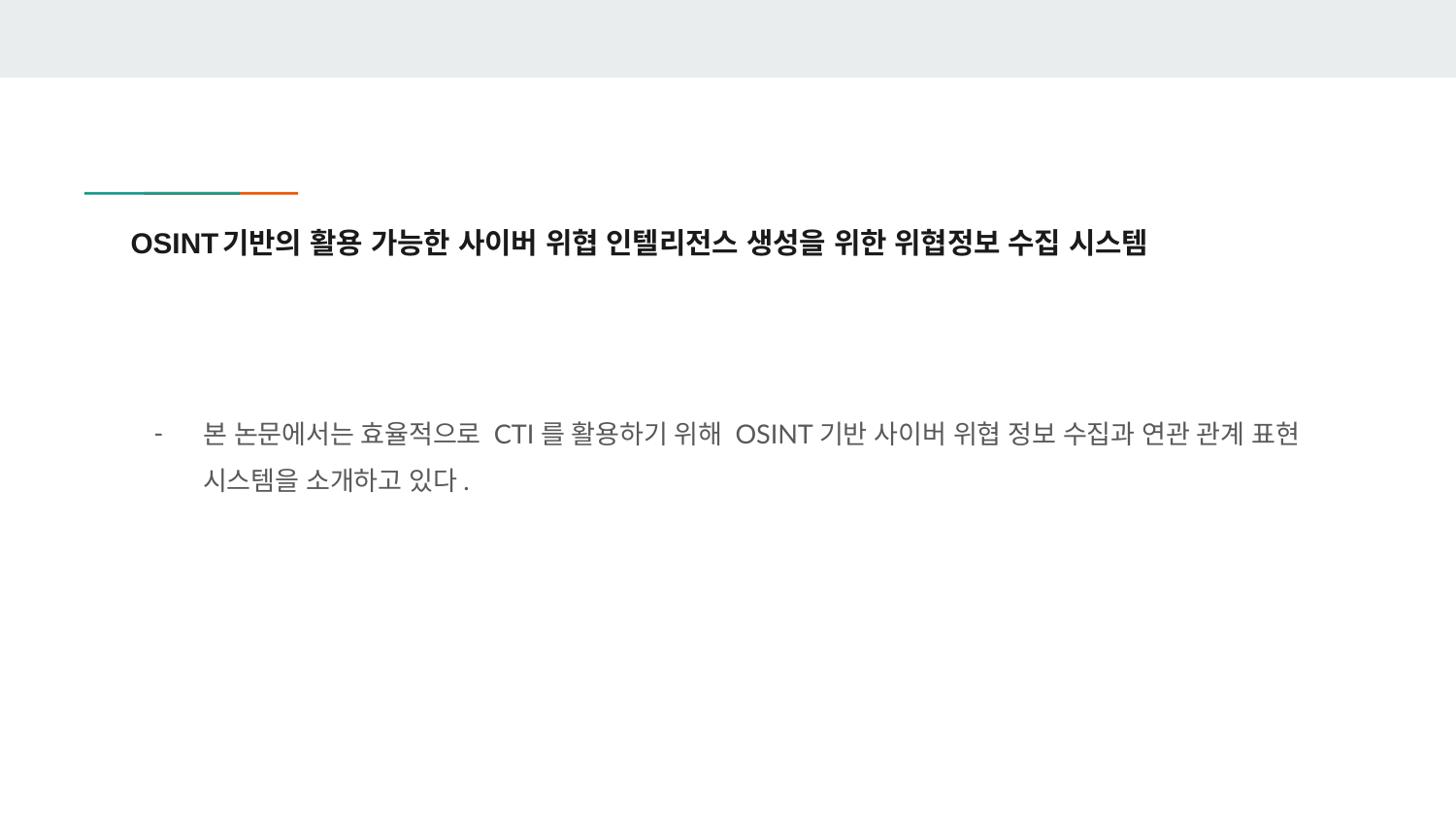

# OSINT기반의 활용 가능한 사이버 위협 인텔리전스 생성을 위한 위협정보 수집 시스템
본 논문에서는 효율적으로 CTI를 활용하기 위해 OSINT기반 사이버 위협 정보 수집과 연관 관계 표현 시스템을 소개하고 있다.